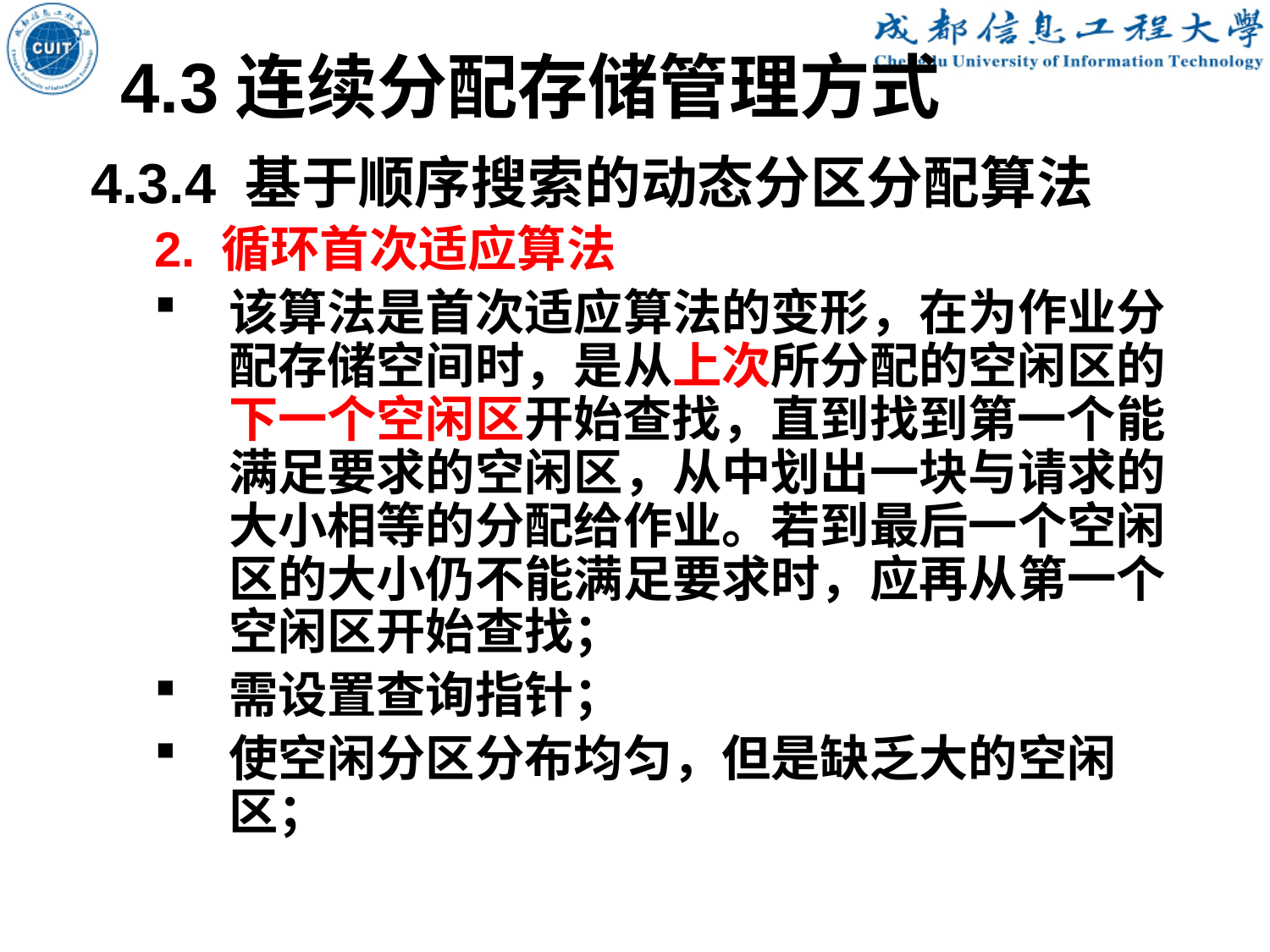

4.3连续分配存储管理方式
4.3.4 基于顺序搜索的动态分区分配算法
2. 循环首次适应算法
该算法是首次适应算法的变形，在为作业分配存储空间时，是从上次所分配的空闲区的下一个空闲区开始查找，直到找到第一个能满足要求的空闲区，从中划出一块与请求的大小相等的分配给作业。若到最后一个空闲区的大小仍不能满足要求时，应再从第一个空闲区开始查找；
需设置查询指针；
使空闲分区分布均匀，但是缺乏大的空闲区；